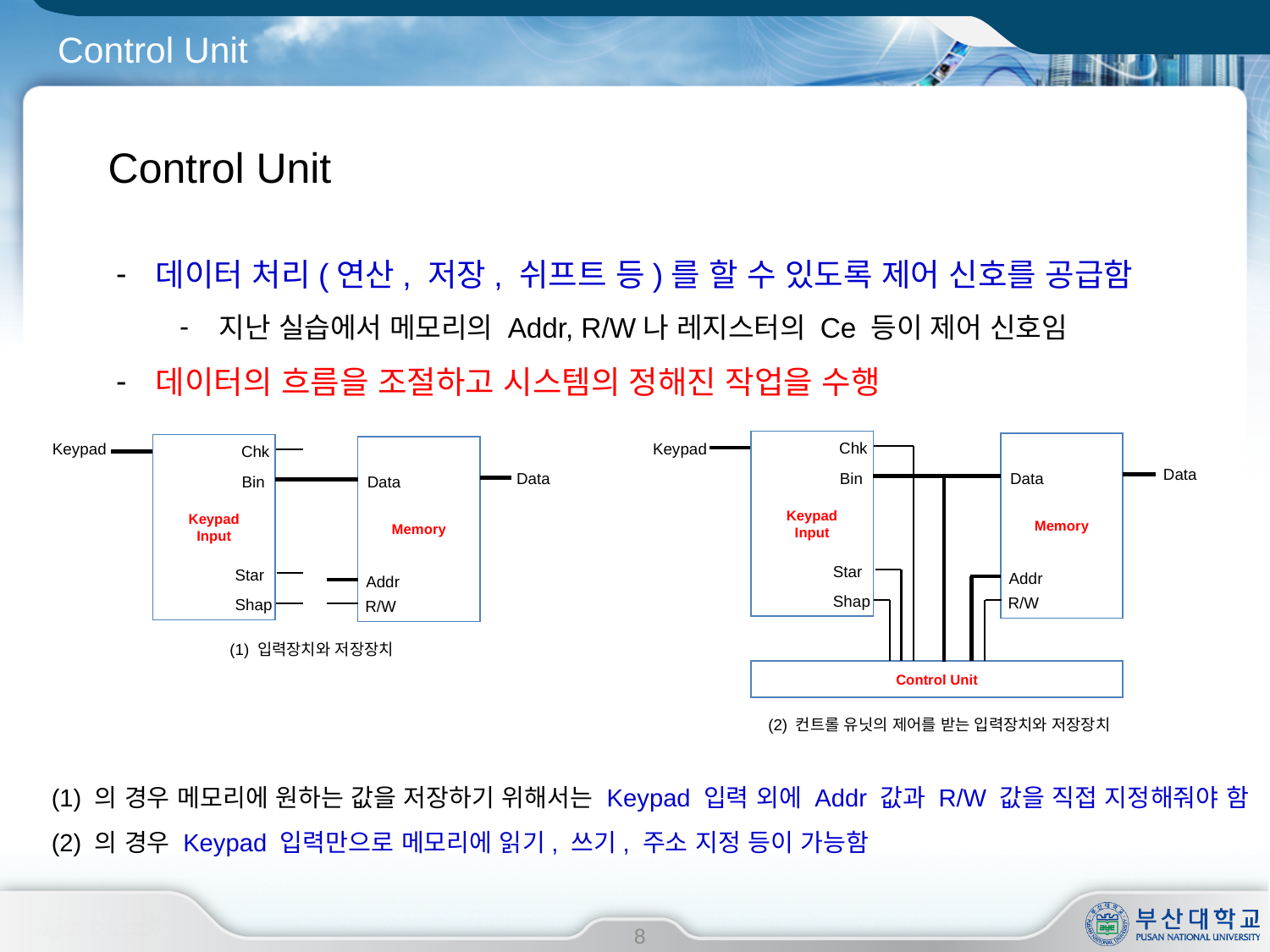

# Control Unit
Control Unit
데이터 처리(연산, 저장, 쉬프트 등)를 할 수 있도록 제어 신호를 공급함
지난 실습에서 메모리의 Addr, R/W나 레지스터의 Ce 등이 제어 신호임
데이터의 흐름을 조절하고 시스템의 정해진 작업을 수행
Keypad
Input
Chk
Keypad
Memory
Data
Bin
Data
Star
Addr
Shap
R/W
Control Unit
Keypad
Keypad
Input
Chk
Memory
Data
Bin
Data
Star
Addr
Shap
R/W
(1) 입력장치와 저장장치
(2) 컨트롤 유닛의 제어를 받는 입력장치와 저장장치
(1) 의 경우 메모리에 원하는 값을 저장하기 위해서는 Keypad 입력 외에 Addr 값과 R/W 값을 직접 지정해줘야 함
(2) 의 경우 Keypad 입력만으로 메모리에 읽기, 쓰기, 주소 지정 등이 가능함
8